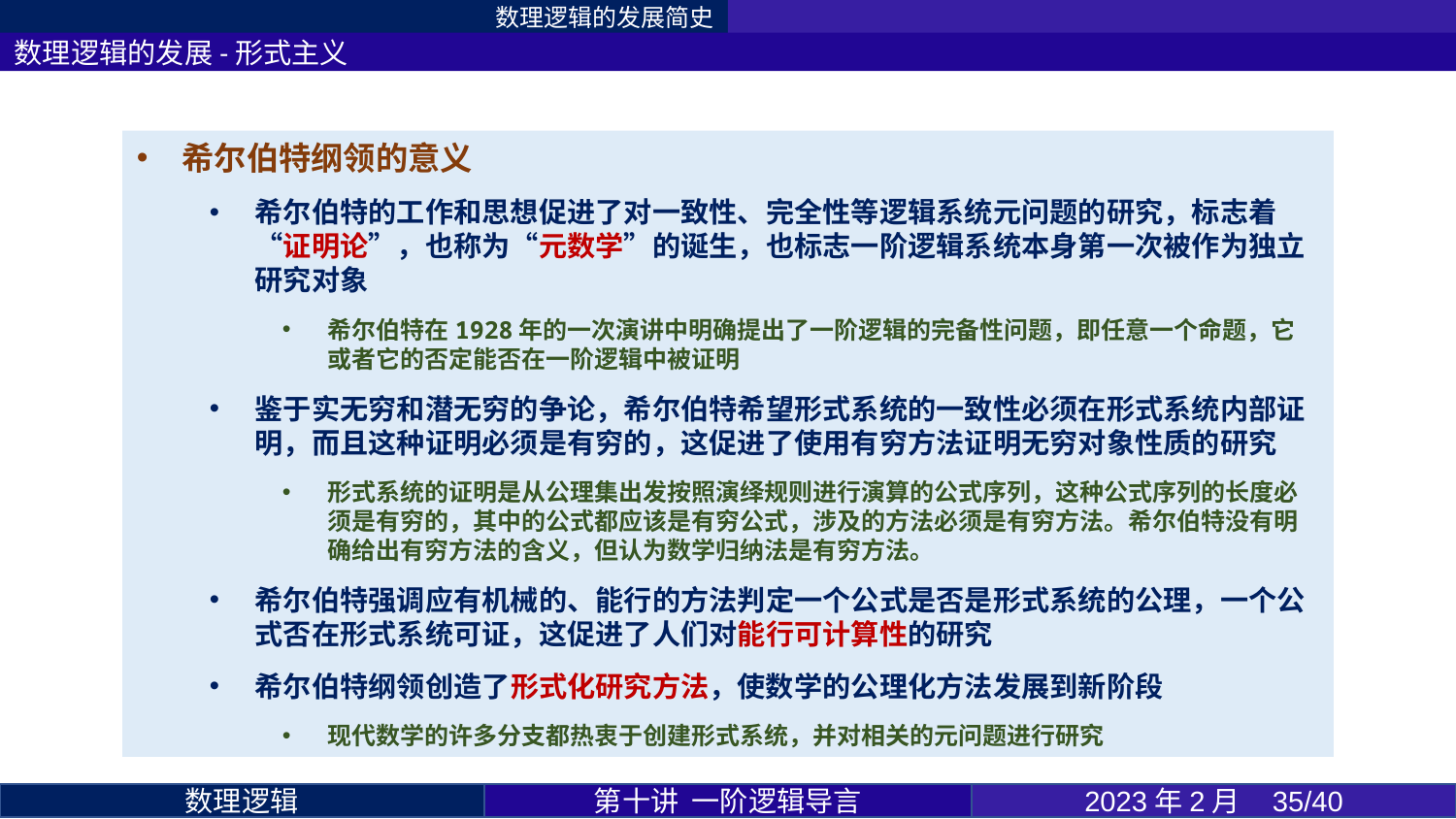

数理逻辑的发展简史
数理逻辑的发展-形式主义
希尔伯特纲领的意义
希尔伯特的工作和思想促进了对一致性、完全性等逻辑系统元问题的研究，标志着“证明论”，也称为“元数学”的诞生，也标志一阶逻辑系统本身第一次被作为独立研究对象
希尔伯特在1928年的一次演讲中明确提出了一阶逻辑的完备性问题，即任意一个命题，它或者它的否定能否在一阶逻辑中被证明
鉴于实无穷和潜无穷的争论，希尔伯特希望形式系统的一致性必须在形式系统内部证明，而且这种证明必须是有穷的，这促进了使用有穷方法证明无穷对象性质的研究
形式系统的证明是从公理集出发按照演绎规则进行演算的公式序列，这种公式序列的长度必须是有穷的，其中的公式都应该是有穷公式，涉及的方法必须是有穷方法。希尔伯特没有明确给出有穷方法的含义，但认为数学归纳法是有穷方法。
希尔伯特强调应有机械的、能行的方法判定一个公式是否是形式系统的公理，一个公式否在形式系统可证，这促进了人们对能行可计算性的研究
希尔伯特纲领创造了形式化研究方法，使数学的公理化方法发展到新阶段
现代数学的许多分支都热衷于创建形式系统，并对相关的元问题进行研究
第十讲  一阶逻辑导言
2023年2月    35/40
数理逻辑